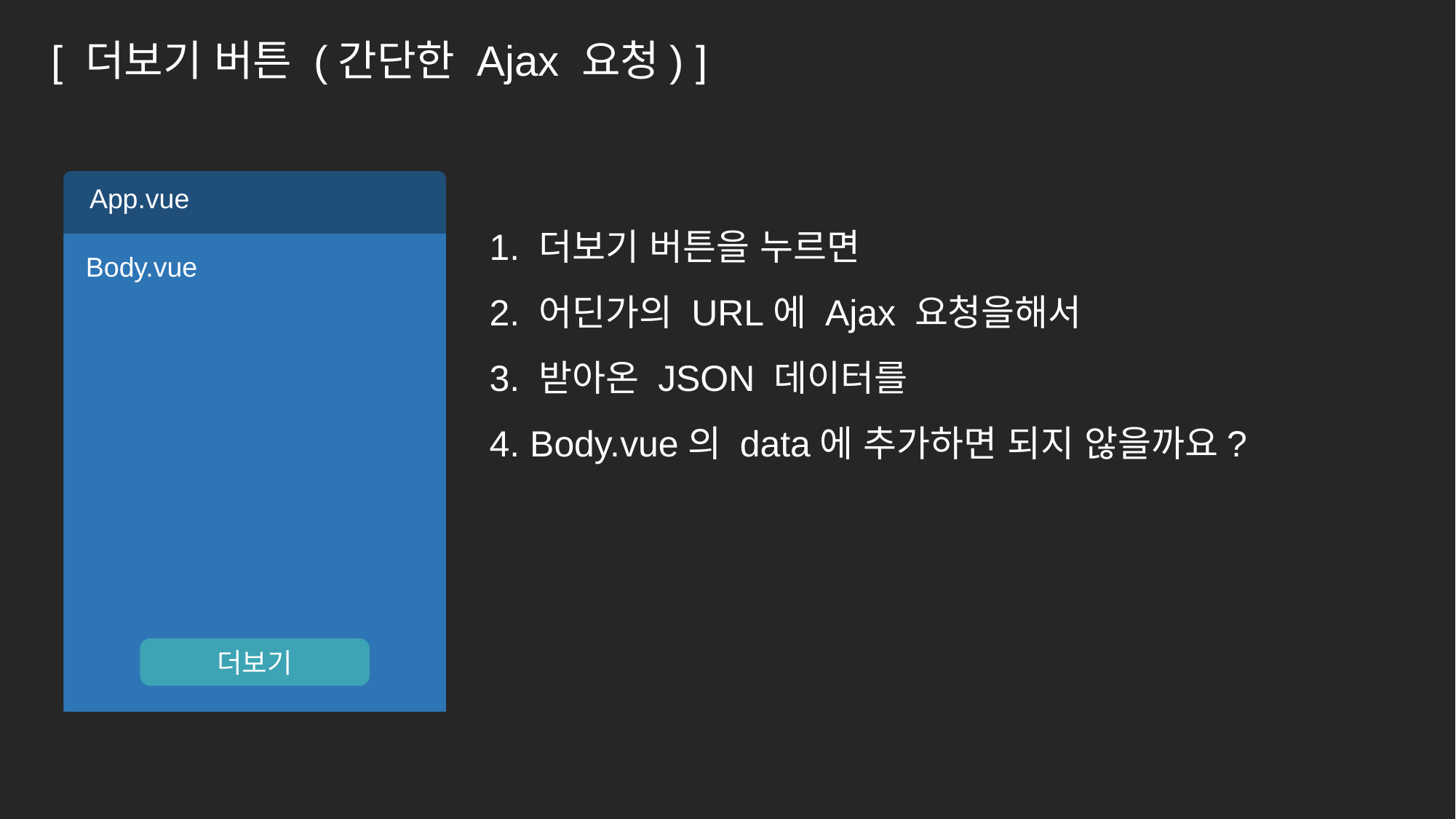

[ 더보기 버튼 (간단한 Ajax 요청) ]

  App.vue
1. 더보기 버튼을 누르면
2. 어딘가의 URL에 Ajax 요청을해서
3. 받아온 JSON 데이터를
4. Body.vue의 data에 추가하면 되지 않을까요?

Body.vue
더보기